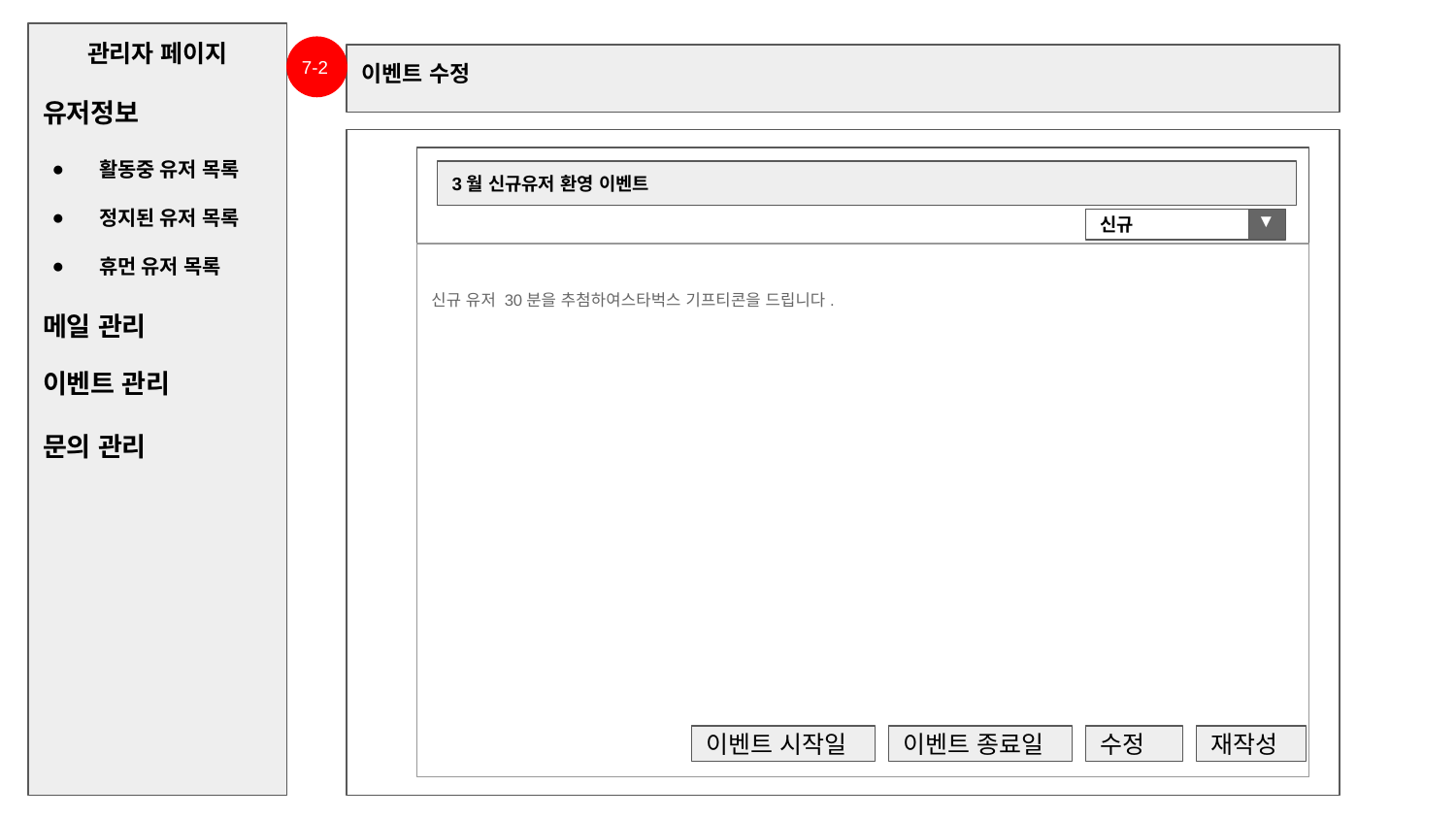

관리자 페이지

유저정보

활동중 유저 목록

정지된 유저 목록

휴먼 유저 목록

메일 관리

이벤트 관리

문의 관리
7-2
이벤트 수정

3월 신규유저 환영 이벤트
▼
신규

신규 유저 30분을 추첨하여스타벅스 기프티콘을 드립니다.
이벤트 시작일
이벤트 종료일
수정
재작성